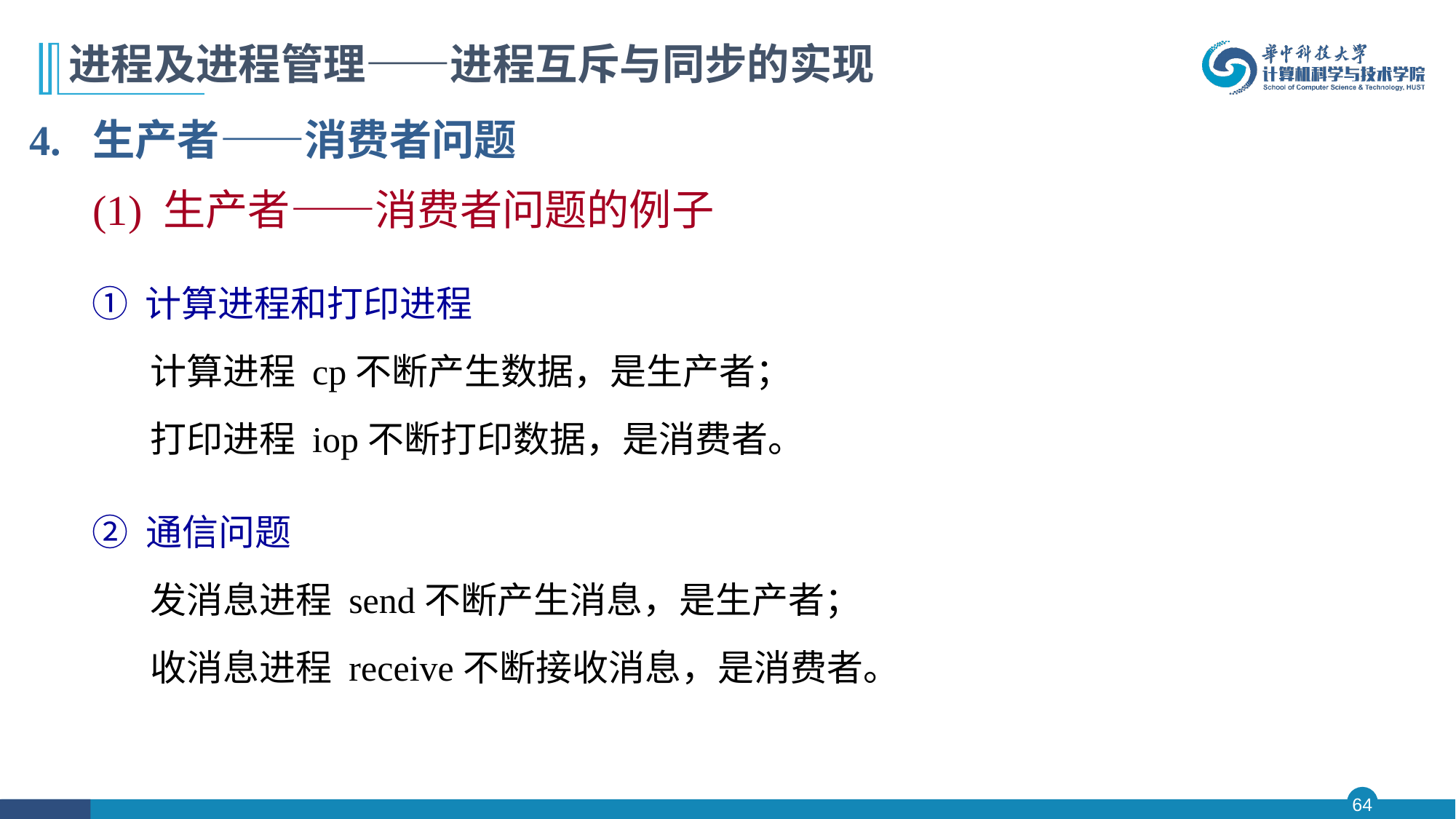

# 进程及进程管理——进程互斥与同步的实现
4.  生产者——消费者问题
      (1) 生产者——消费者问题的例子
① 计算进程和打印进程
      计算进程 cp不断产生数据，是生产者；
      打印进程 iop不断打印数据，是消费者。
② 通信问题
      发消息进程 send不断产生消息，是生产者；
      收消息进程 receive不断接收消息，是消费者。